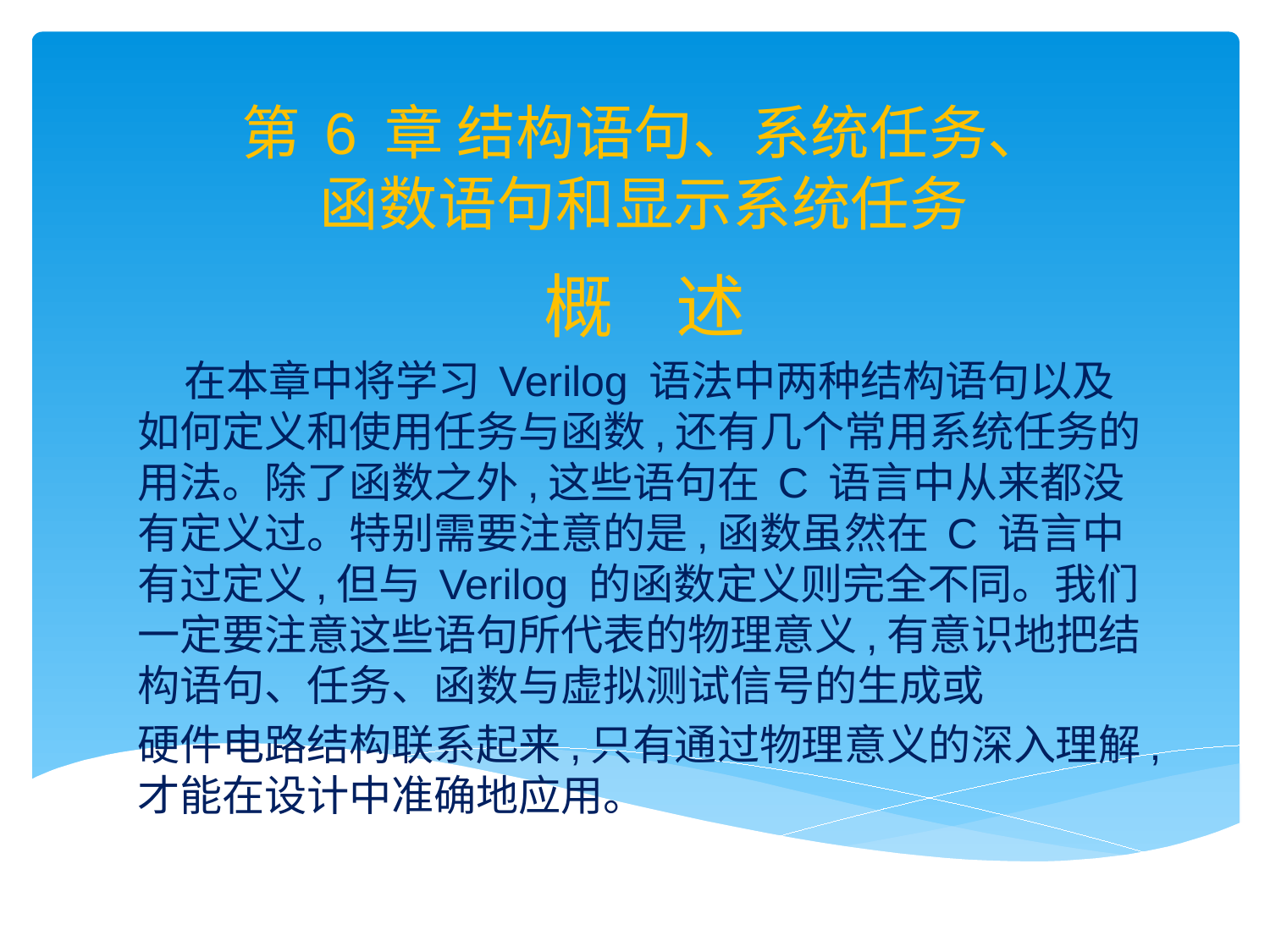

# 第 6 章 结构语句、系统任务、 函数语句和显示系统任务
概    述
    在本章中将学习 Verilog 语法中两种结构语句以及如何定义和使用任务与函数,还有几个常用系统任务的用法。除了函数之外,这些语句在 C 语言中从来都没有定义过。特别需要注意的是,函数虽然在 C 语言中有过定义,但与 Verilog 的函数定义则完全不同。我们一定要注意这些语句所代表的物理意义,有意识地把结构语句、任务、函数与虚拟测试信号的生成或
硬件电路结构联系起来,只有通过物理意义的深入理解,才能在设计中准确地应用。